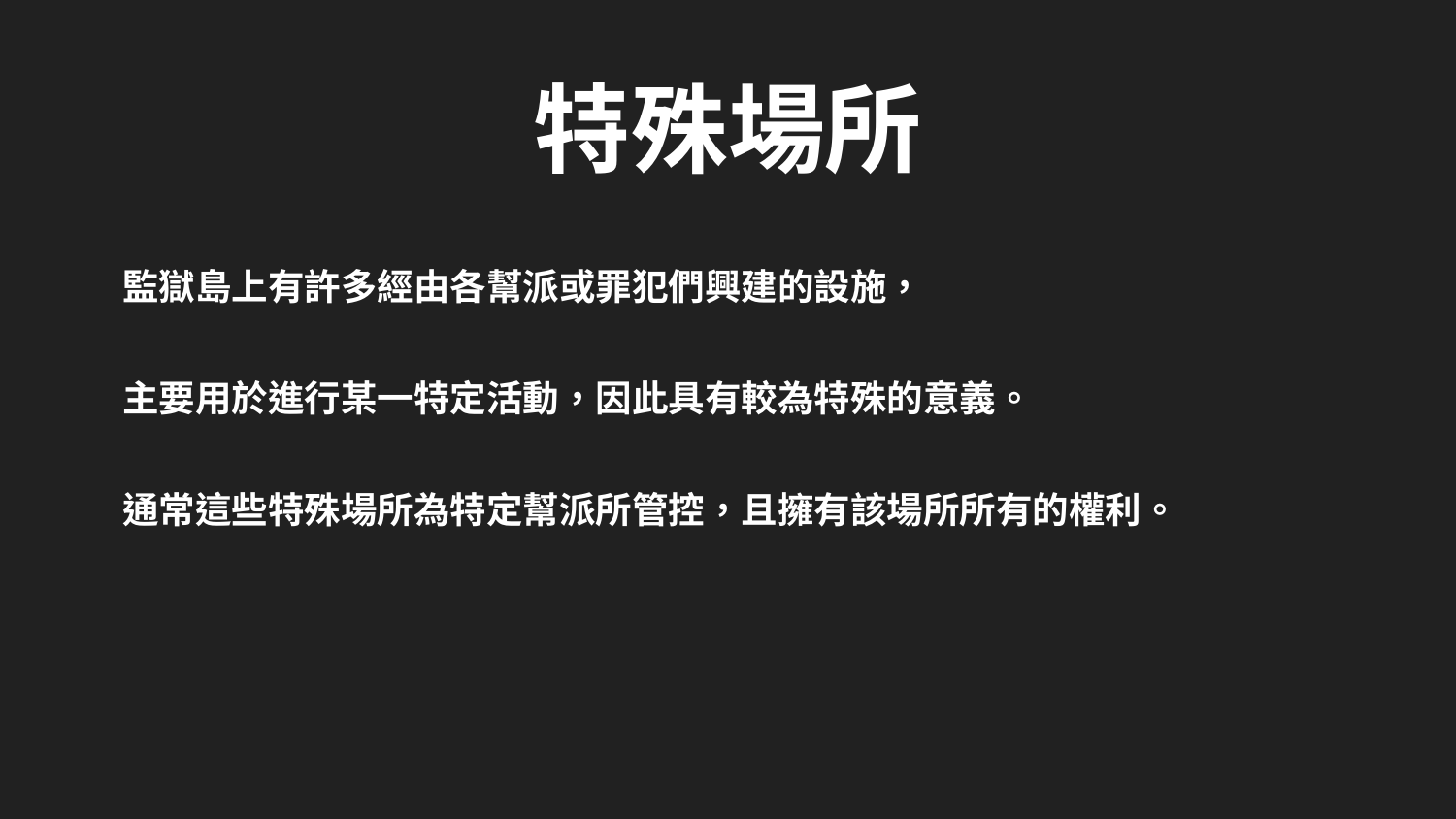

# 特殊場所
監獄島上有許多經由各幫派或罪犯們興建的設施，

主要用於進行某一特定活動，因此具有較為特殊的意義。

通常這些特殊場所為特定幫派所管控，且擁有該場所所有的權利。